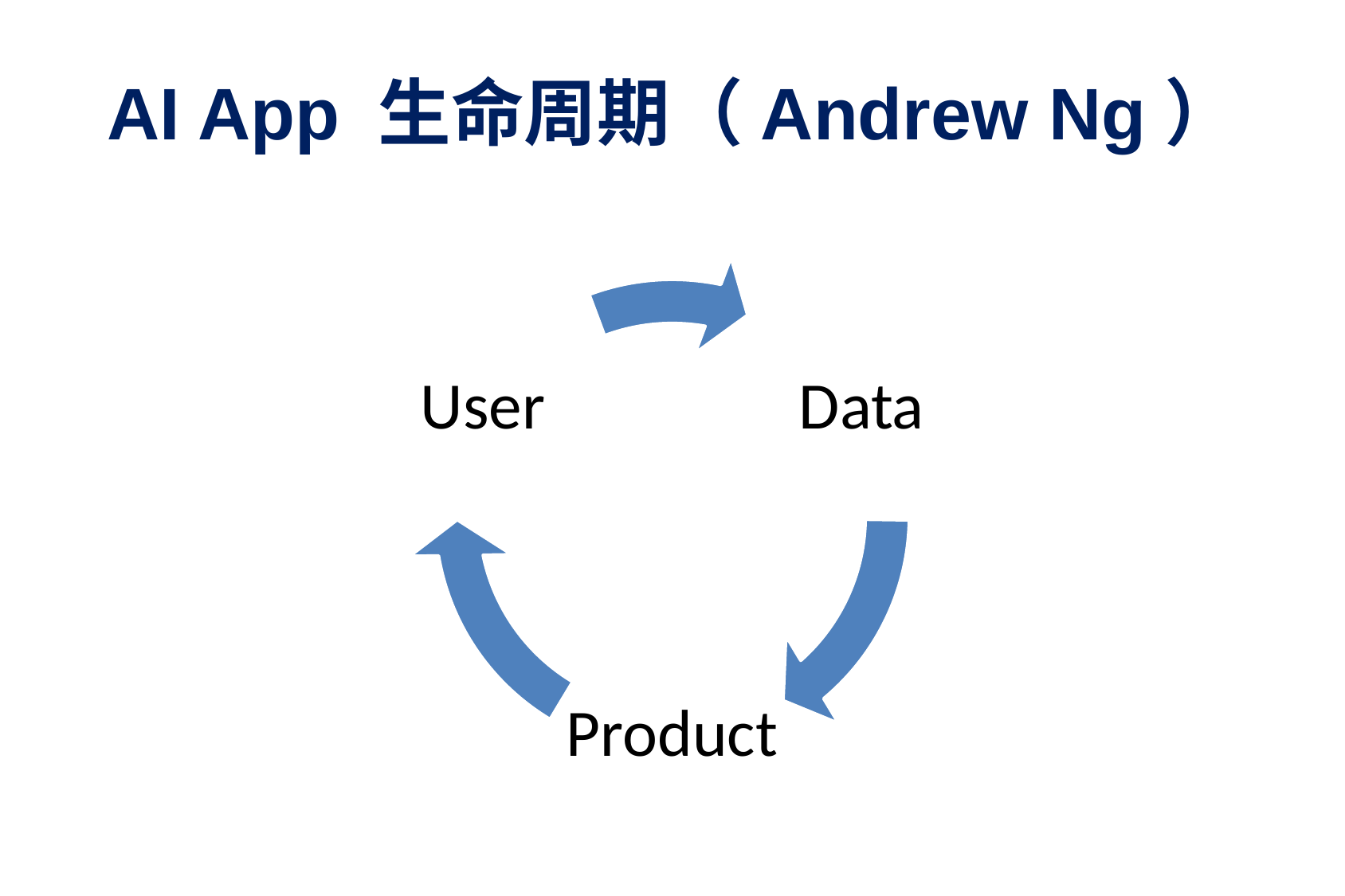

# AI App 生命周期（Andrew Ng）
Data
Product
User